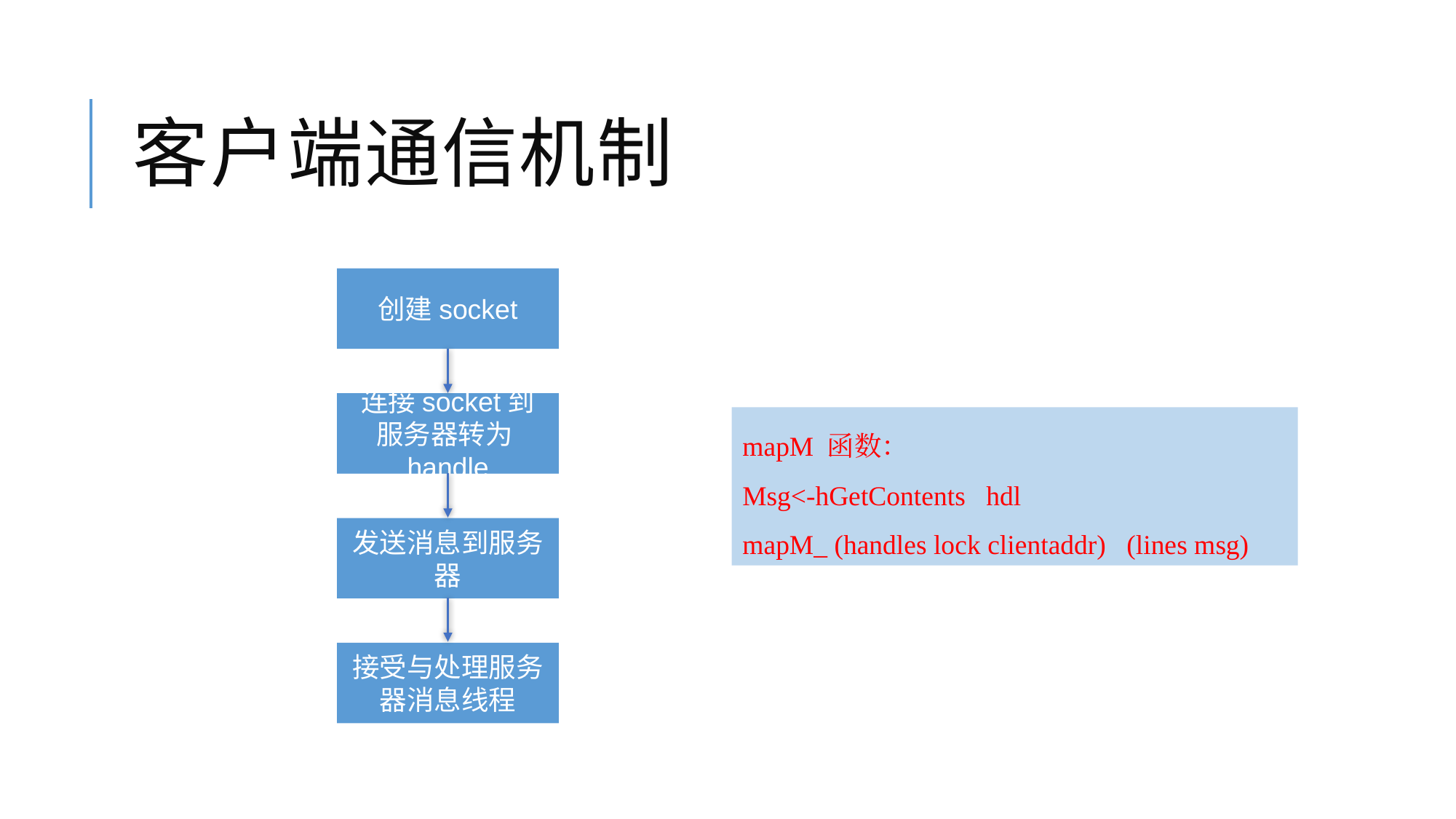

# 客户端通信机制
创建socket
连接socket到服务器转为handle
mapM 函数：
Msg<-hGetContents   hdl
mapM_ (handles lock clientaddr)   (lines msg)
发送消息到服务器
接受与处理服务器消息线程